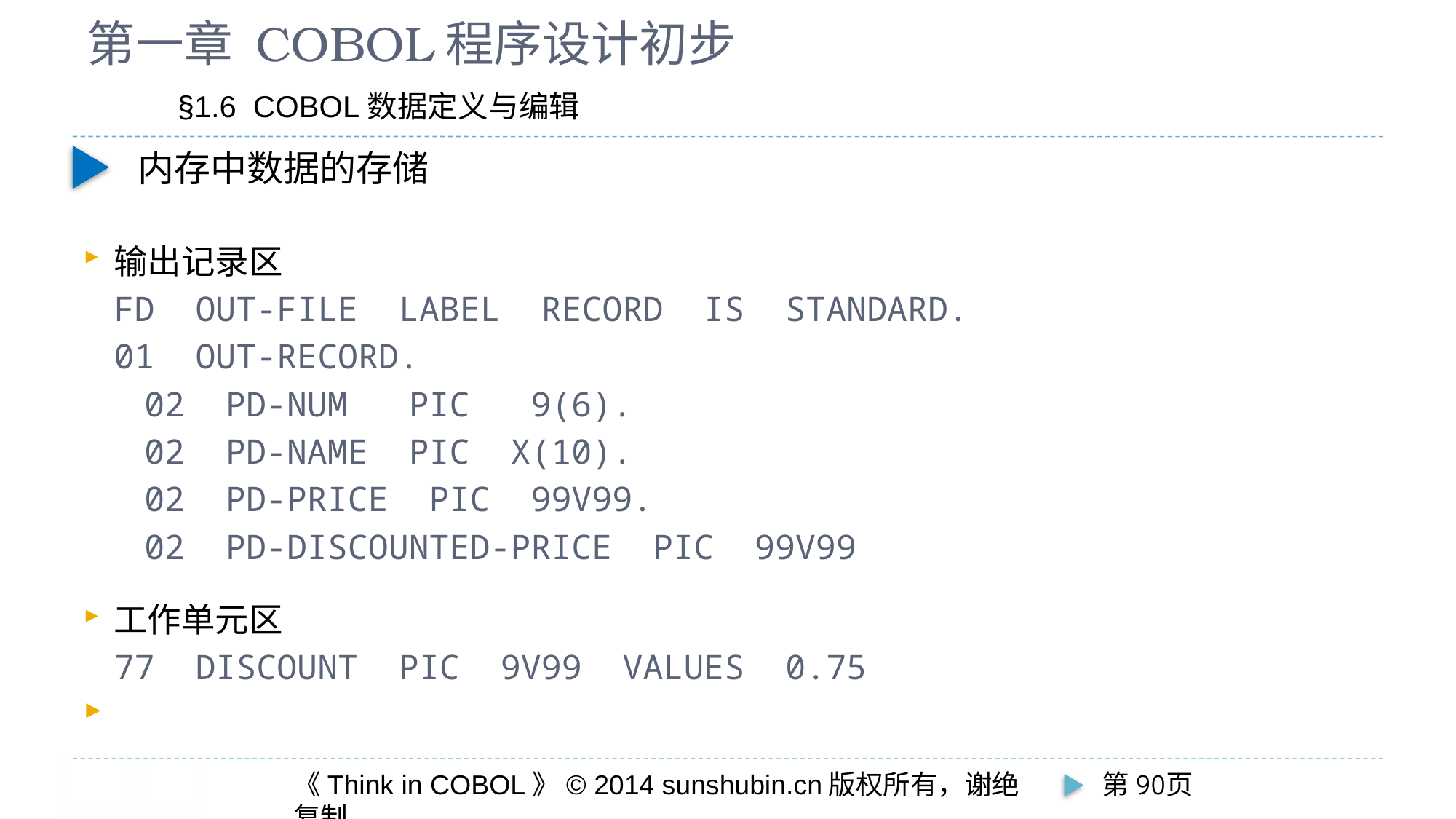

# 第一章 COBOL程序设计初步
 §1.6  COBOL数据定义与编辑
内存中数据的存储

输出记录区
FD  OUT-FILE  LABEL  RECORD  IS  STANDARD.
01  OUT-RECORD.
	02  PD-NUM   PIC   9(6).
	02  PD-NAME  PIC  X(10).
	02  PD-PRICE  PIC  99V99.
	02  PD-DISCOUNTED-PRICE  PIC  99V99

工作单元区
77  DISCOUNT  PIC  9V99  VALUES  0.75